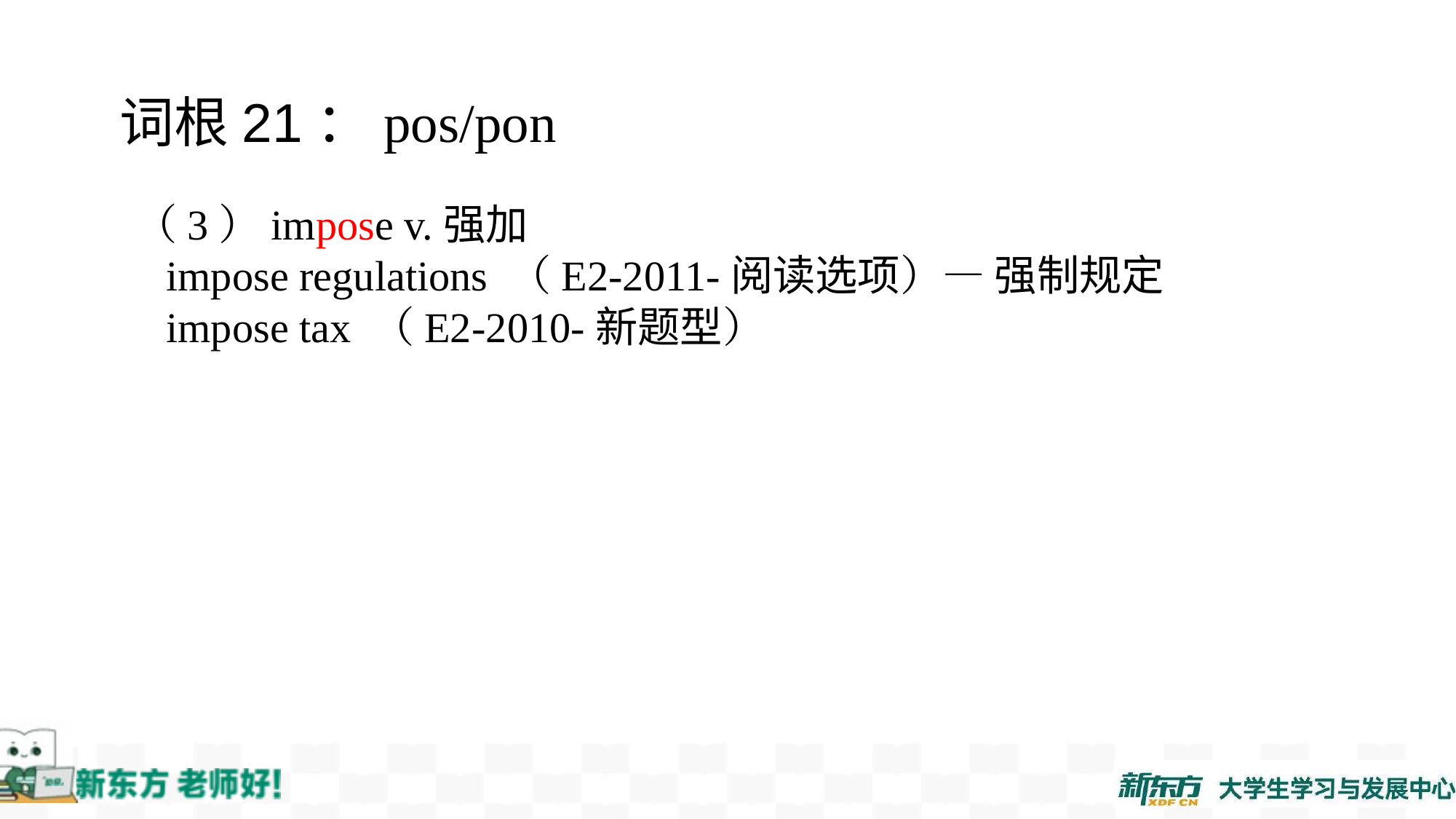

词根21：pos/pon
（3）impose v.强加
   impose regulations （E2-2011-阅读选项）— 强制规定
   impose tax （E2-2010-新题型）